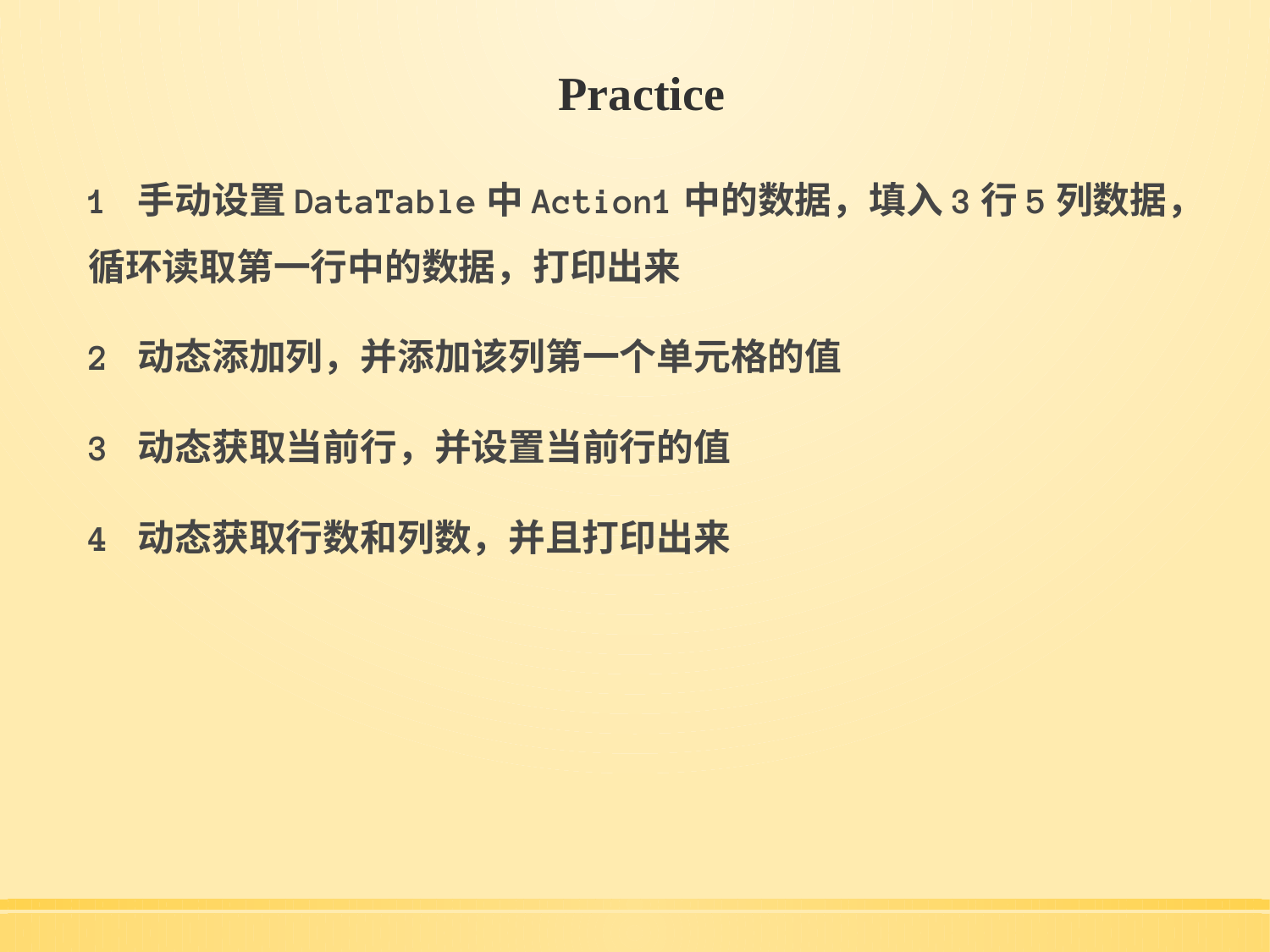

# Practice
1 手动设置DataTable中Action1中的数据，填入3行5列数据，循环读取第一行中的数据，打印出来
2 动态添加列，并添加该列第一个单元格的值
3 动态获取当前行，并设置当前行的值
4 动态获取行数和列数，并且打印出来